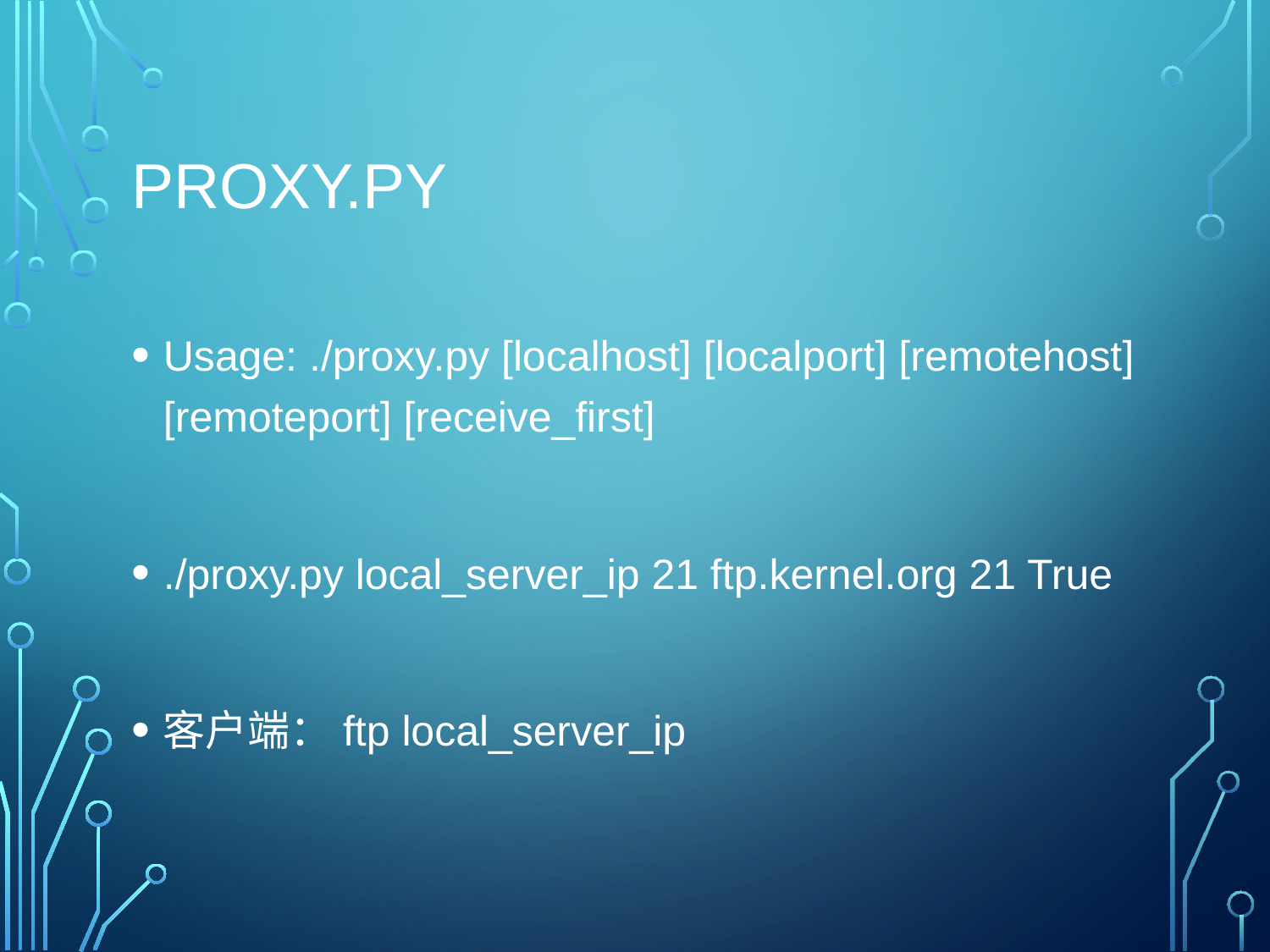

# Proxy.py
Usage: ./proxy.py [localhost] [localport] [remotehost] [remoteport] [receive_first]

./proxy.py local_server_ip 21 ftp.kernel.org 21 True

客户端：ftp local_server_ip